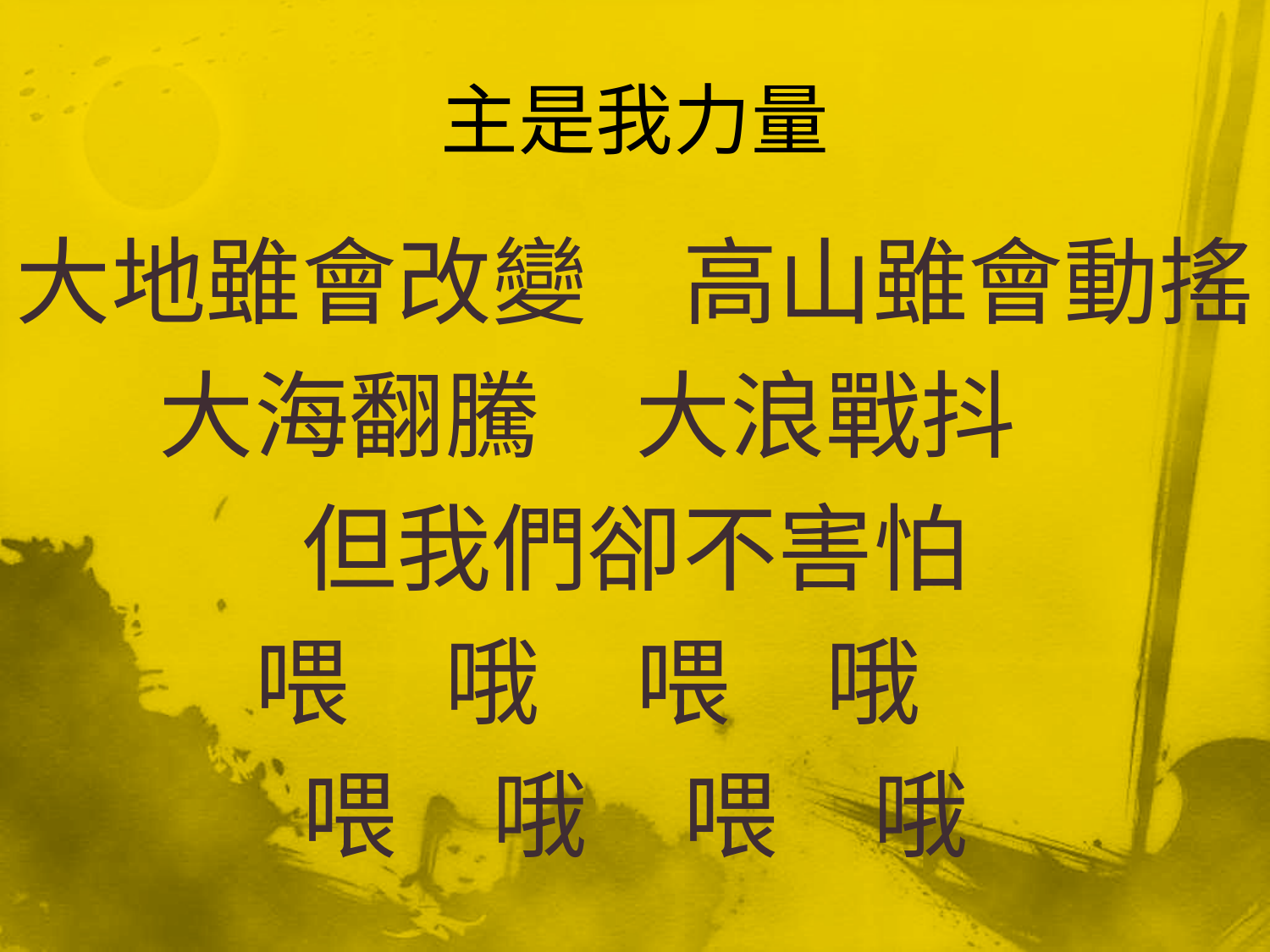

# 主是我力量
大地雖會改變　高山雖會動搖
大海翻騰　大浪戰抖
但我們卻不害怕
喂　哦　喂　哦
喂　哦　喂　哦